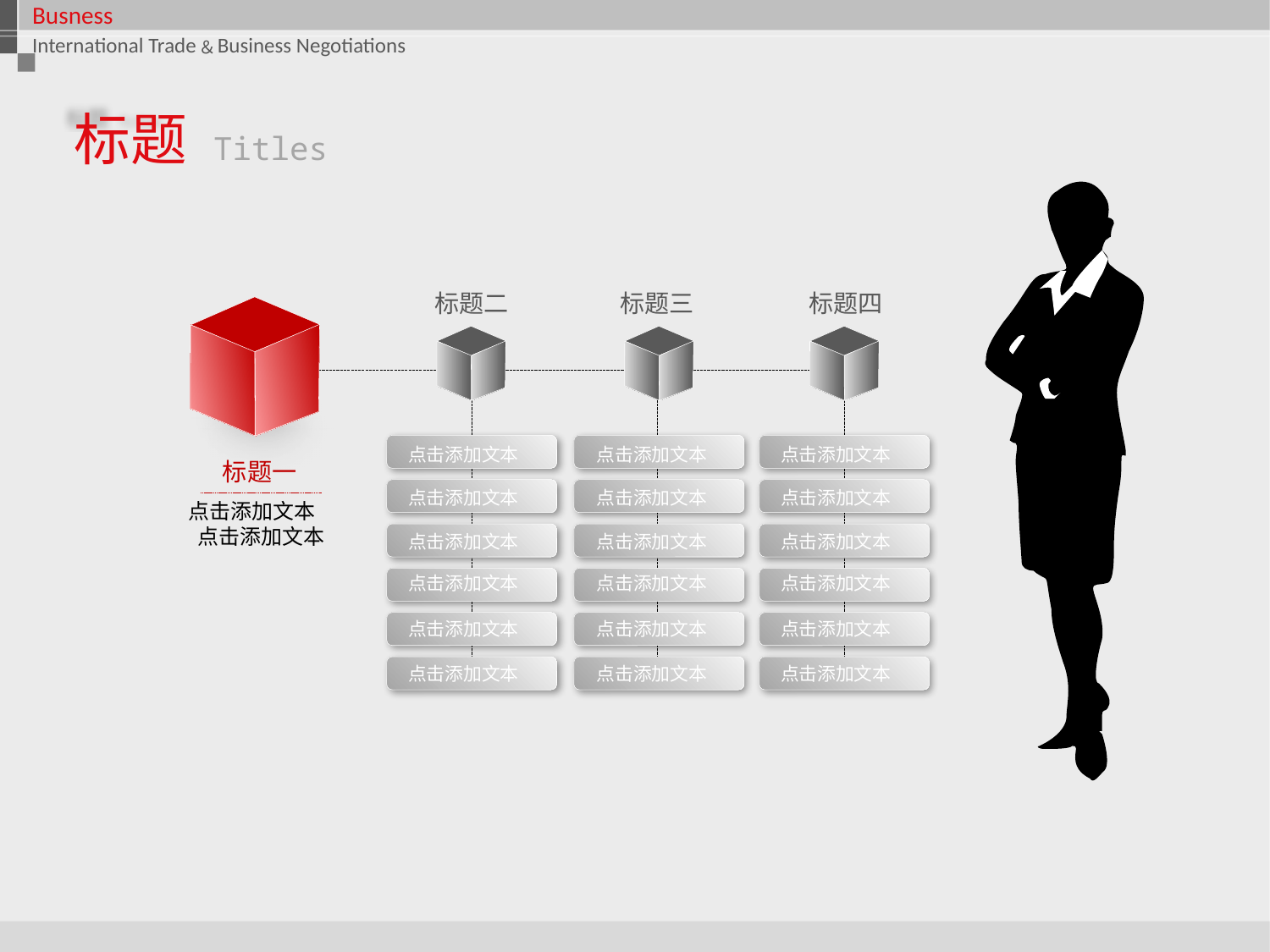

标题 Titles

标题二
标题三
标题四

点击添加文本

点击添加文本
点击添加文本

点击添加文本

点击添加文本

点击添加文本

点击添加文本

点击添加文本
点击添加文本

点击添加文本

点击添加文本

点击添加文本

点击添加文本

点击添加文本
点击添加文本

点击添加文本

点击添加文本

点击添加文本

标题一
点击添加文本
点击添加文本